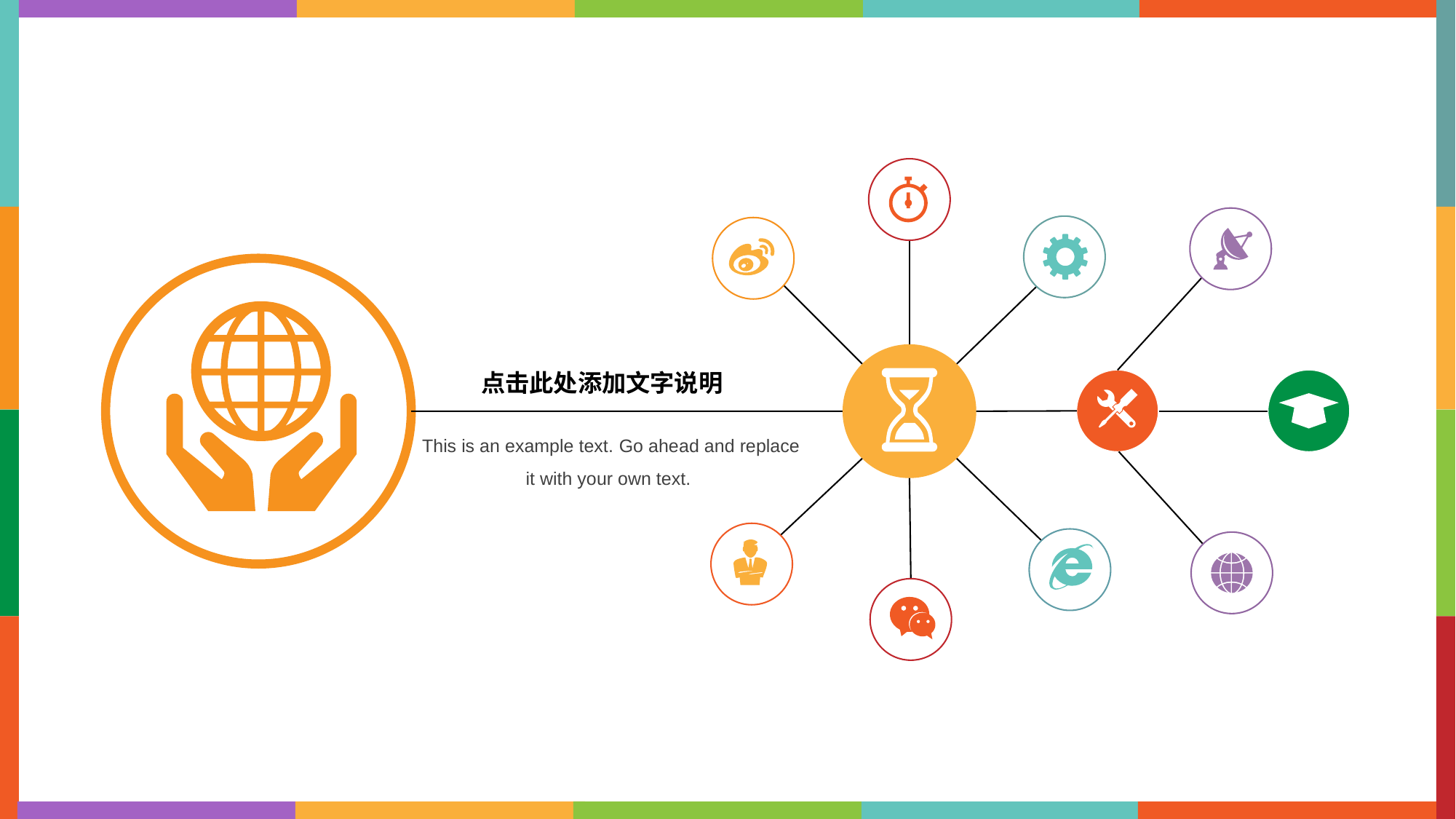

点击此处添加文字说明

This is an example text. Go ahead and replace it with your own text.